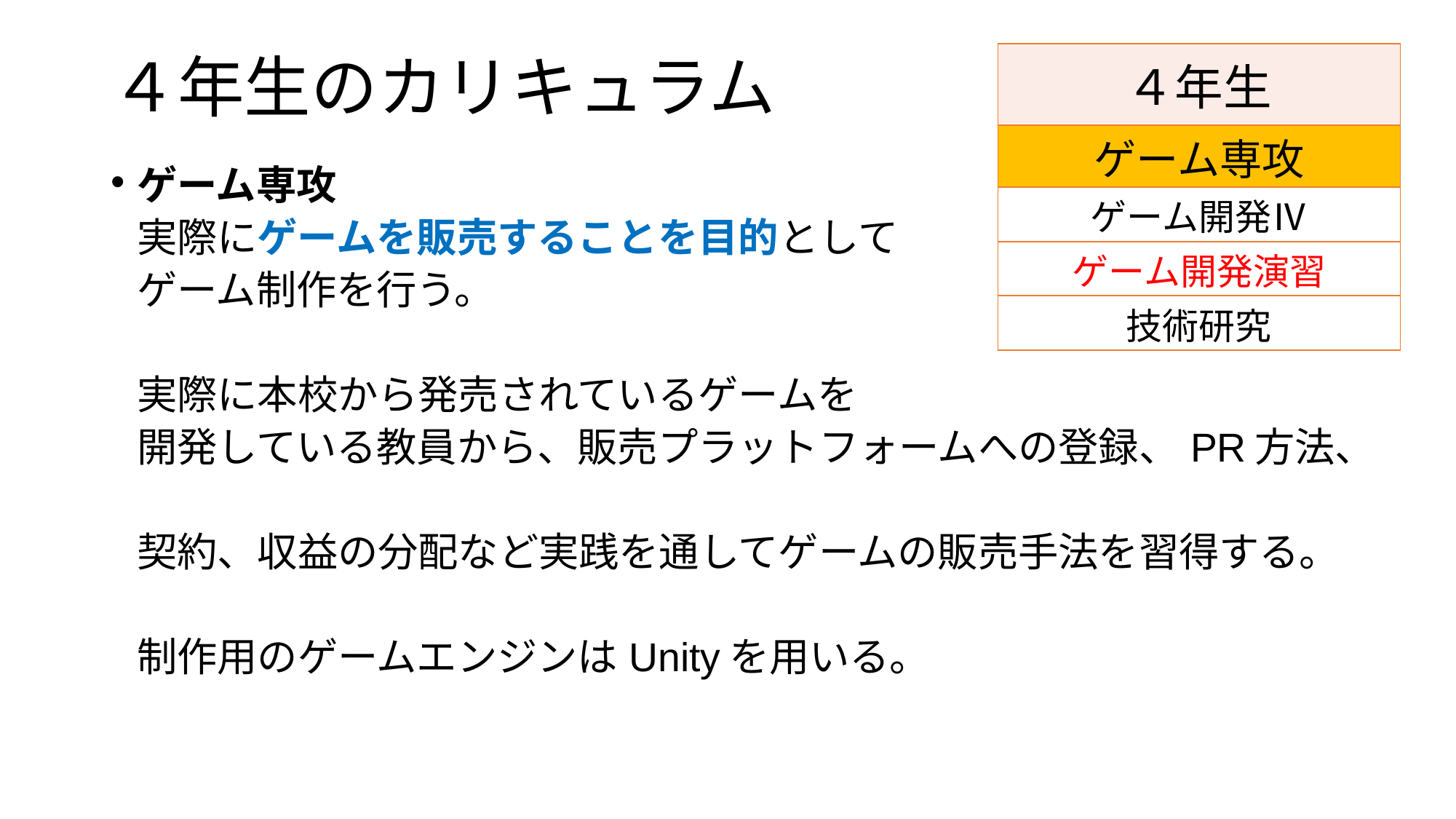

# ４年生のカリキュラム
| ４年生 |
| --- |
| ゲーム専攻 |
| ゲーム開発Ⅳ |
| ゲーム開発演習 |
| 技術研究 |
ゲーム専攻
実際にゲームを販売することを目的として
ゲーム制作を行う。
実際に本校から発売されているゲームを
開発している教員から、販売プラットフォームへの登録、PR方法、
契約、収益の分配など実践を通してゲームの販売手法を習得する。
制作用のゲームエンジンはUnityを用いる。